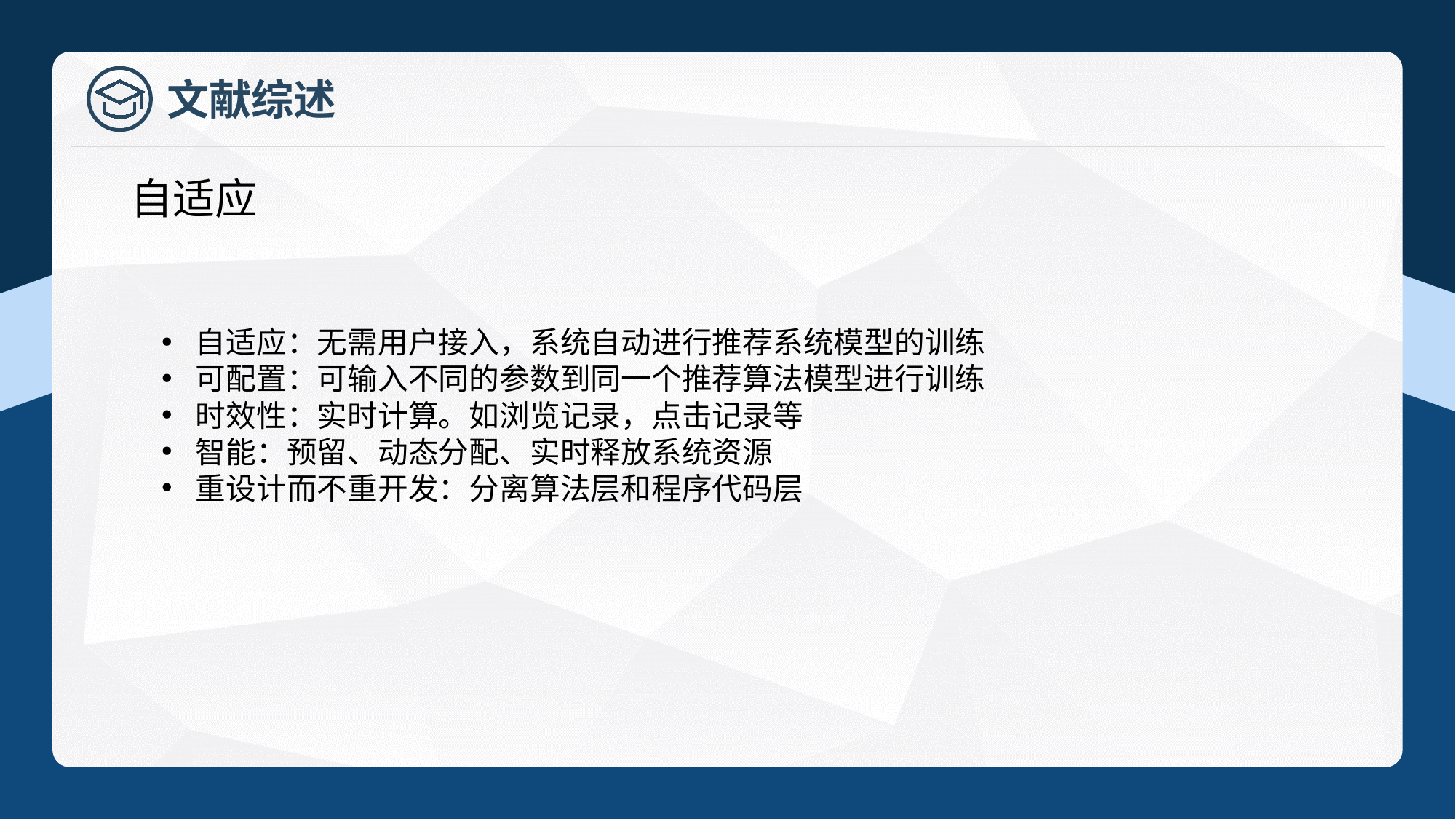

文献综述

自适应

自适应：无需用户接入，系统自动进行推荐系统模型的训练
可配置：可输入不同的参数到同一个推荐算法模型进行训练
时效性：实时计算。如浏览记录，点击记录等
智能：预留、动态分配、实时释放系统资源
重设计而不重开发：分离算法层和程序代码层